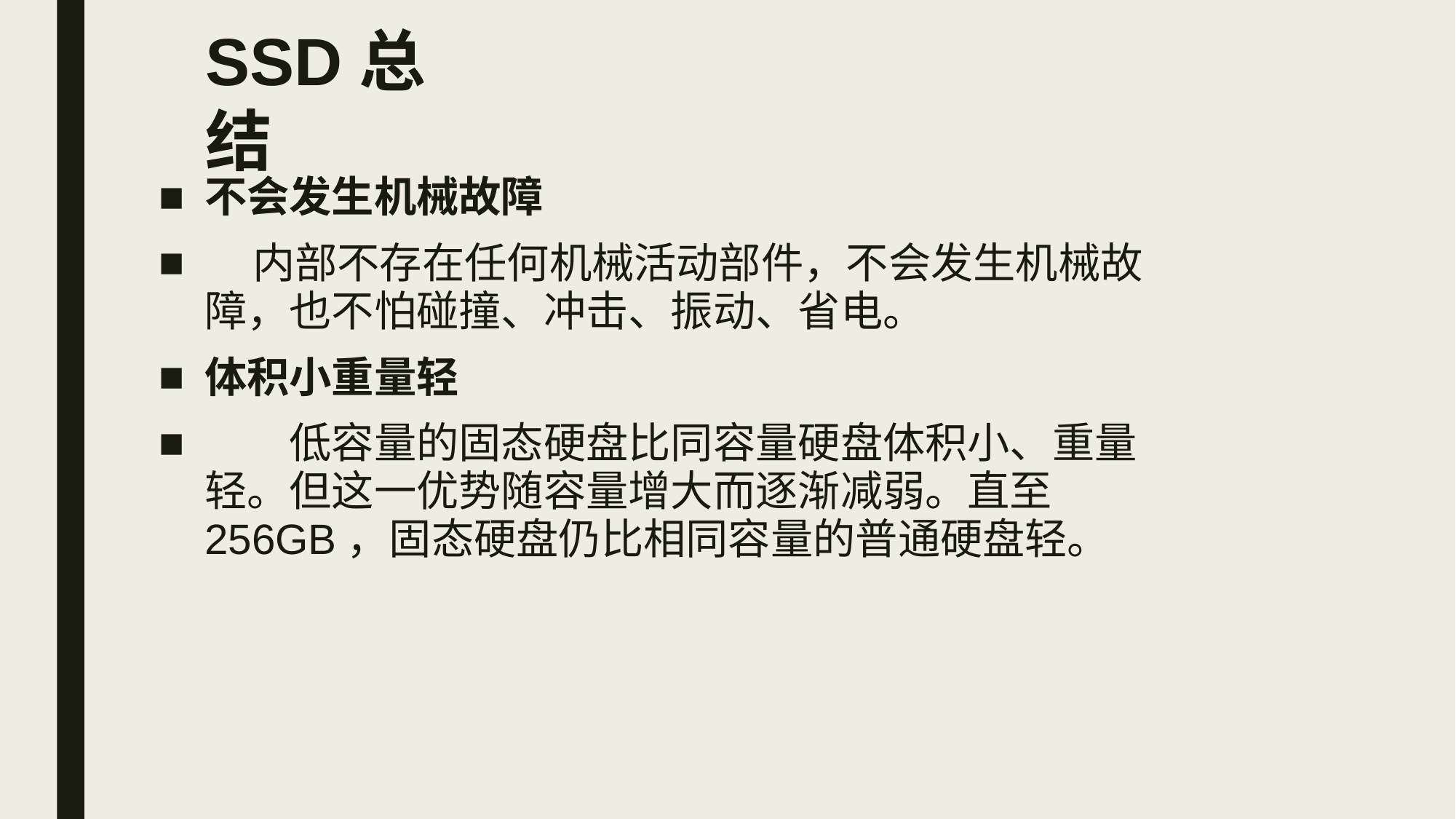

SSD总结
不会发生机械故障
    内部不存在任何机械活动部件，不会发生机械故障，也不怕碰撞、冲击、振动、省电。
体积小重量轻
　　低容量的固态硬盘比同容量硬盘体积小、重量轻。但这一优势随容量增大而逐渐减弱。直至256GB，固态硬盘仍比相同容量的普通硬盘轻。